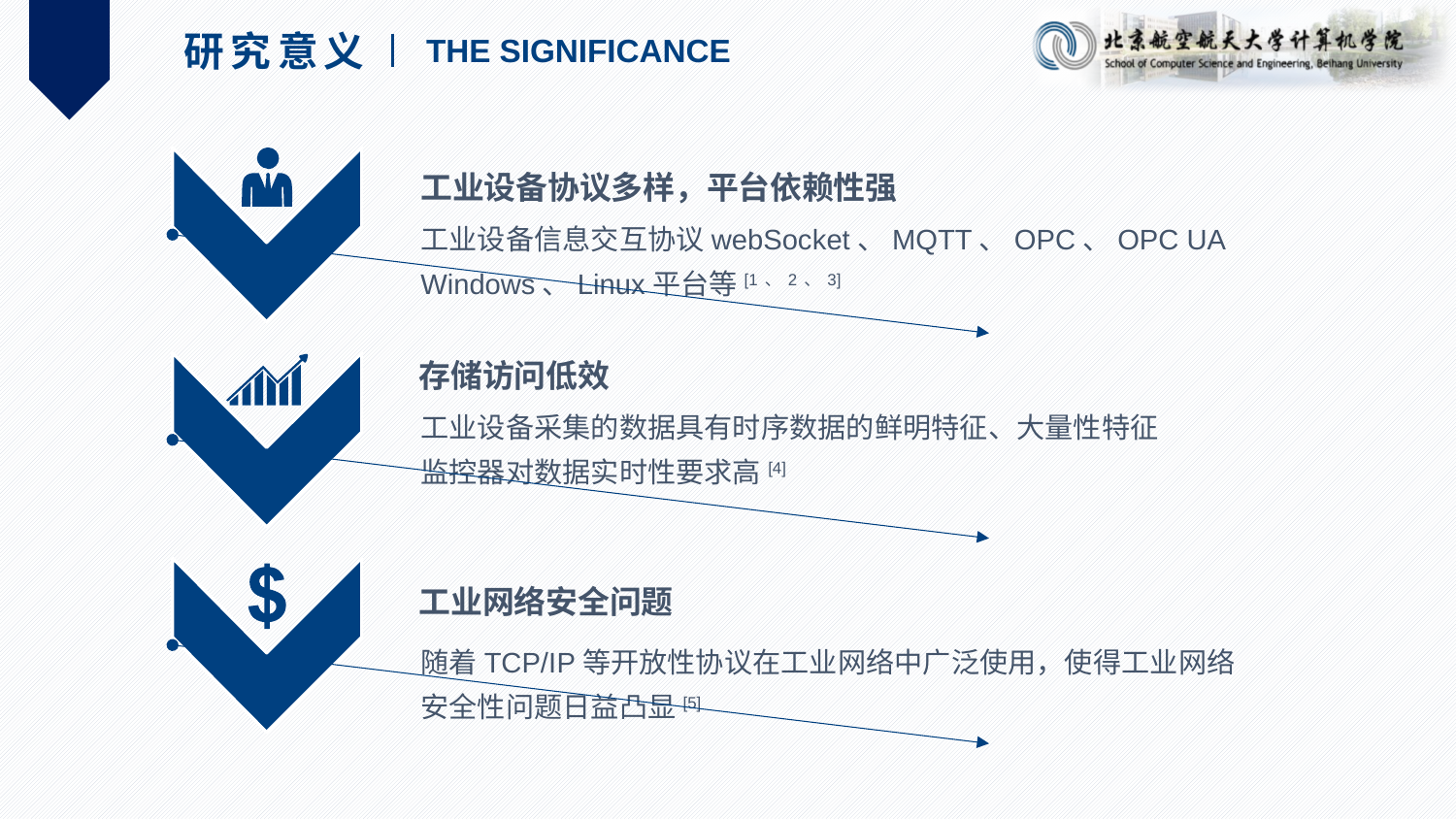

研究意义
THE SIGNIFICANCE

工业设备协议多样，平台依赖性强
工业设备信息交互协议webSocket、MQTT、OPC、OPC UA
Windows、Linux平台等[1、2、3]
存储访问低效

工业设备采集的数据具有时序数据的鲜明特征、大量性特征
监控器对数据实时性要求高[4]

工业网络安全问题

随着TCP/IP等开放性协议在工业网络中广泛使用，使得工业网络安全性问题日益凸显[5]